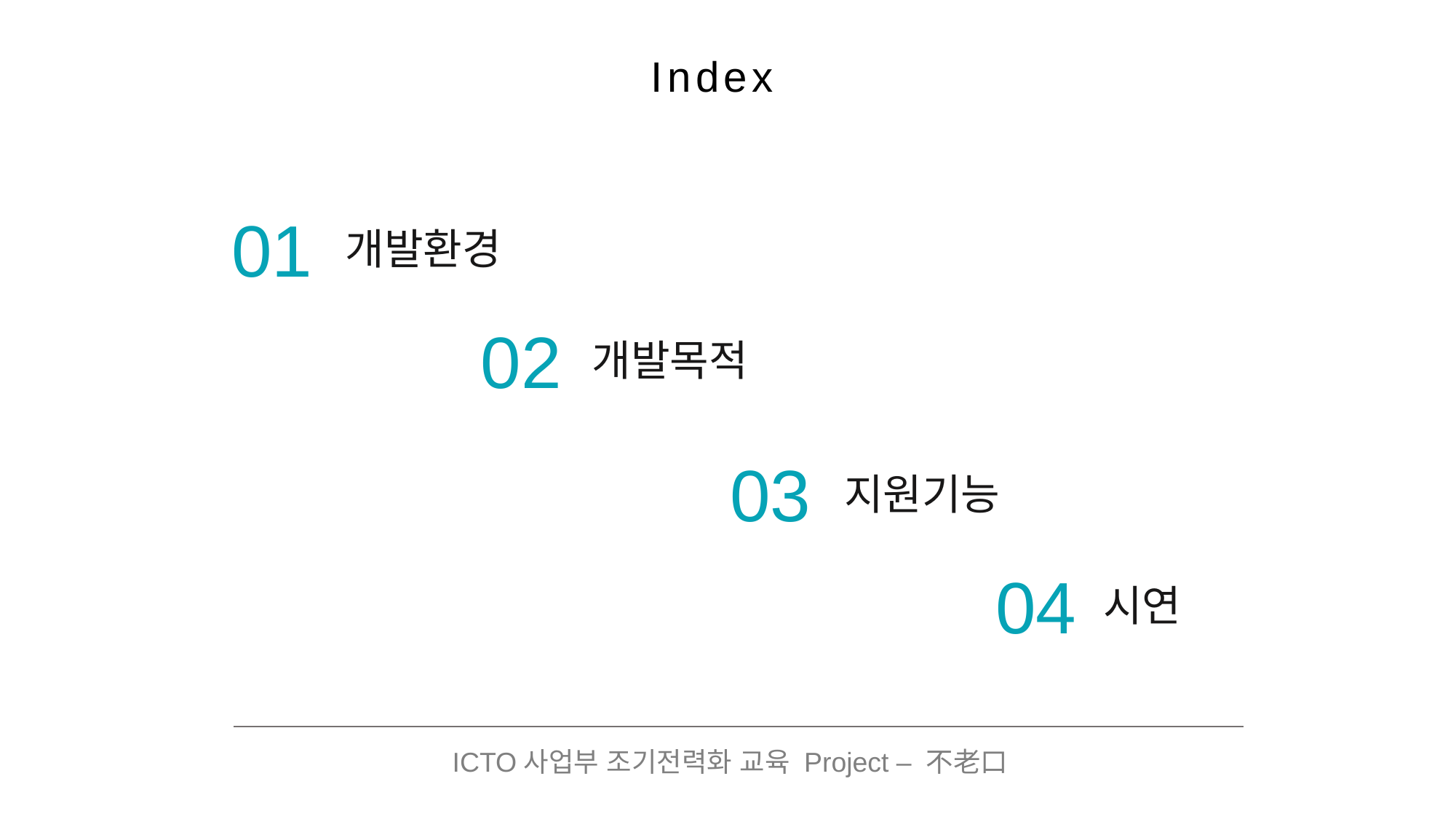

Index
01
개발환경
02
개발목적
03
지원기능
04
시연
ICTO사업부 조기전력화 교육 Project – 不老口